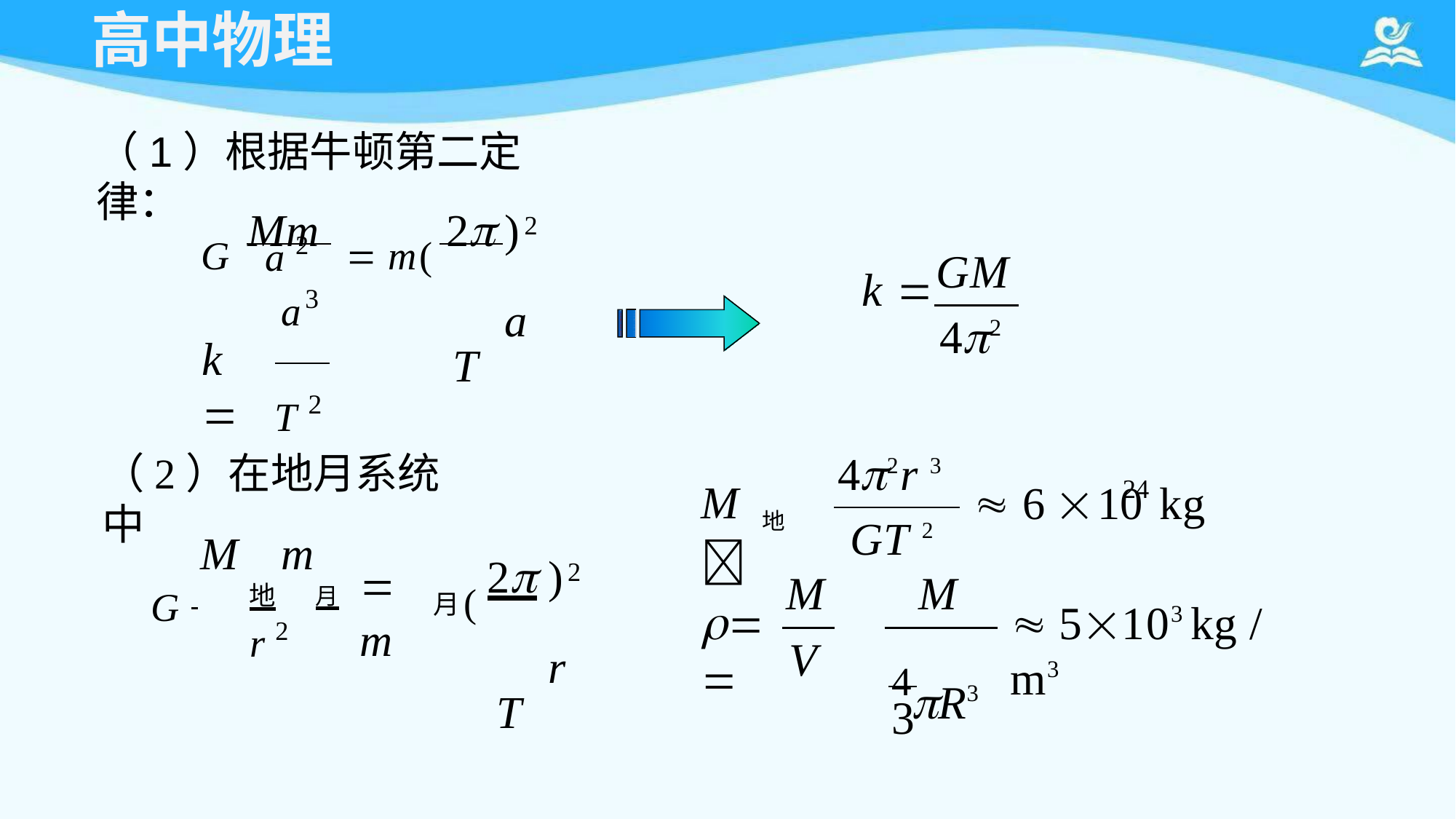

# 高中物理
（1）根据牛顿第二定律：
G Mm	= m( 2π
2
)	a
T
a 2
a3
GM

k =
4π2

k =
T 2

4π2 r 3
（2）在地月系统中
24
M 地 =
≈ 6 ×10	kg

GT 2
M	m
( 2π
G  	地	月
2
= m
)	r
T
M
M
r 2
月
ρ=	=
≈ 5×103 kg / m3

V
4πR3
3